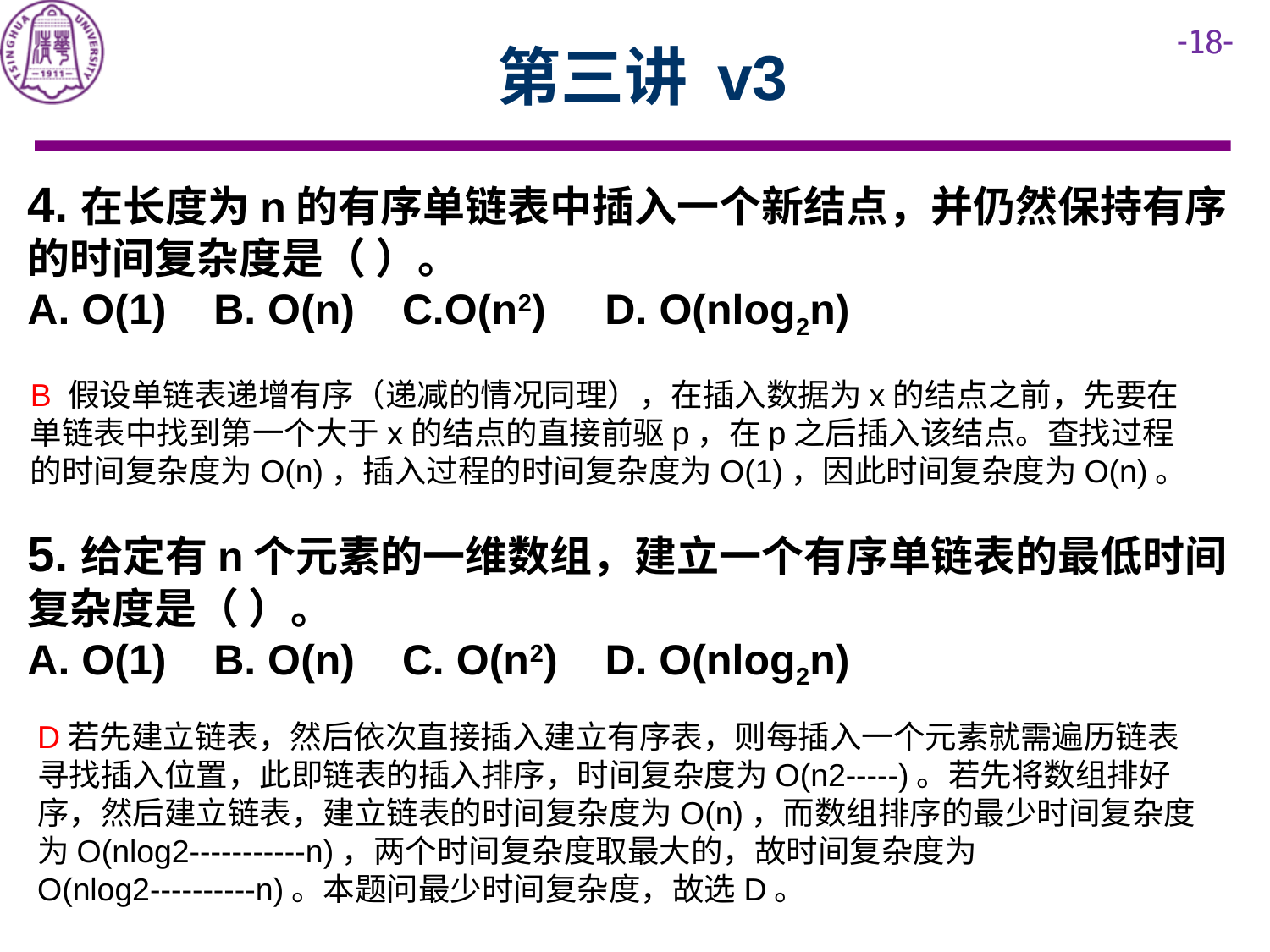

# 第三讲 v3
4.在长度为n的有序单链表中插入一个新结点，并仍然保持有序的时间复杂度是（ ）。 
A. O(1)    B. O(n)    C.O(n2)     D. O(nlog2n)
B 假设单链表递增有序（递减的情况同理），在插入数据为x的结点之前，先要在单链表中找到第一个大于x的结点的直接前驱p，在p之后插入该结点。查找过程的时间复杂度为O(n)，插入过程的时间复杂度为O(1)，因此时间复杂度为O(n)。
5.给定有n个元素的一维数组，建立一个有序单链表的最低时间复杂度是（ ）。 
A. O(1)    B. O(n)    C. O(n2)    D. O(nlog2n)
D若先建立链表，然后依次直接插入建立有序表，则每插入一个元素就需遍历链表寻找插入位置，此即链表的插入排序，时间复杂度为O(n2-----)。若先将数组排好序，然后建立链表，建立链表的时间复杂度为O(n)，而数组排序的最少时间复杂度为O(nlog2-----------n)，两个时间复杂度取最大的，故时间复杂度为O(nlog2----------n)。本题问最少时间复杂度，故选D。